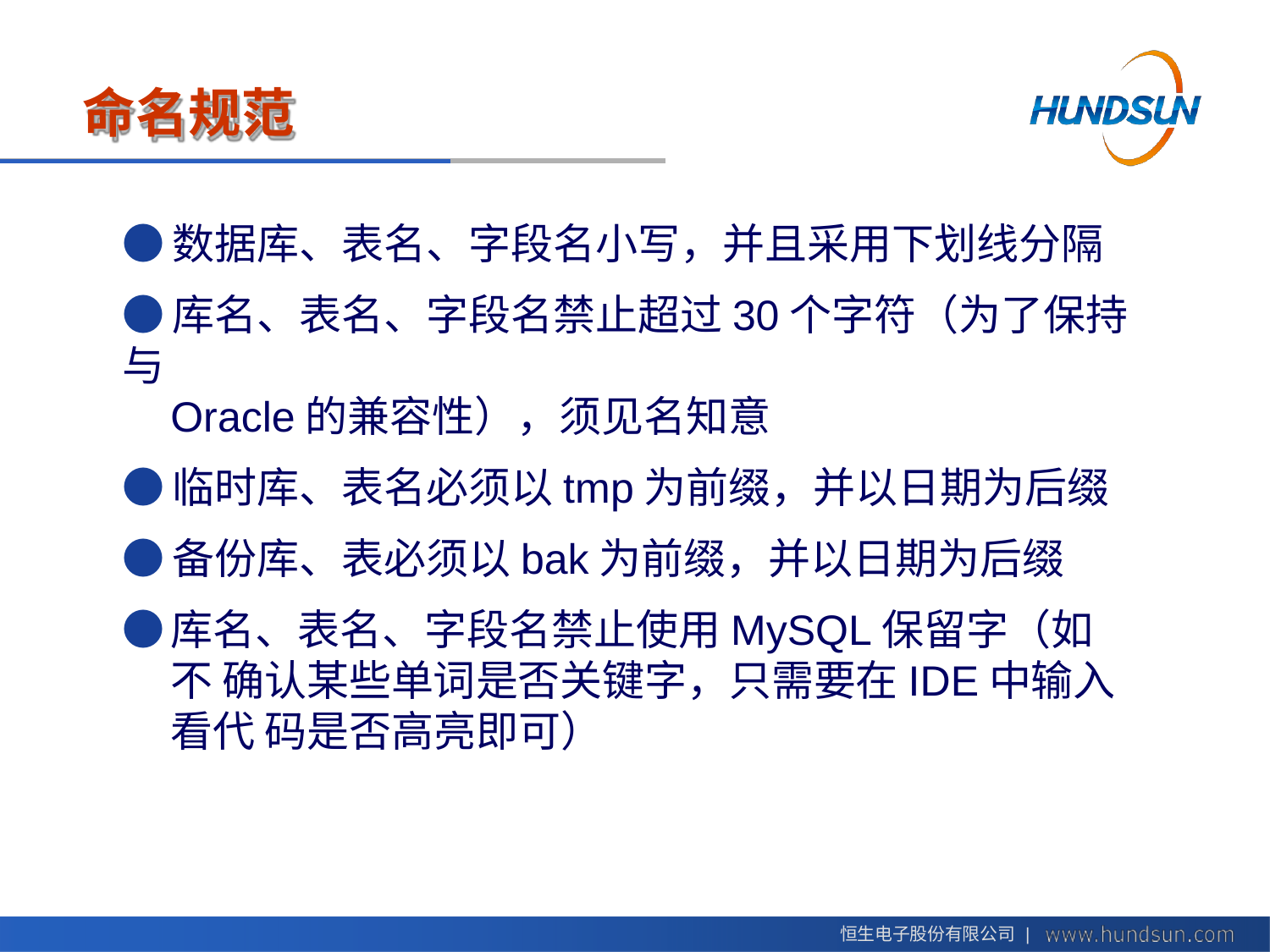

# 命名规范
●	数据库、表名、字段名小写，并且采用下划线分隔
●	库名、表名、字段名禁止超过30个字符（为了保持与
Oracle的兼容性），须见名知意
●	临时库、表名必须以tmp为前缀，并以日期为后缀
●	备份库、表必须以bak为前缀，并以日期为后缀
●	库名、表名、字段名禁止使用MySQL保留字（如不 确认某些单词是否关键字，只需要在IDE中输入看代 码是否高亮即可）
恒生电子股份有限公司 |